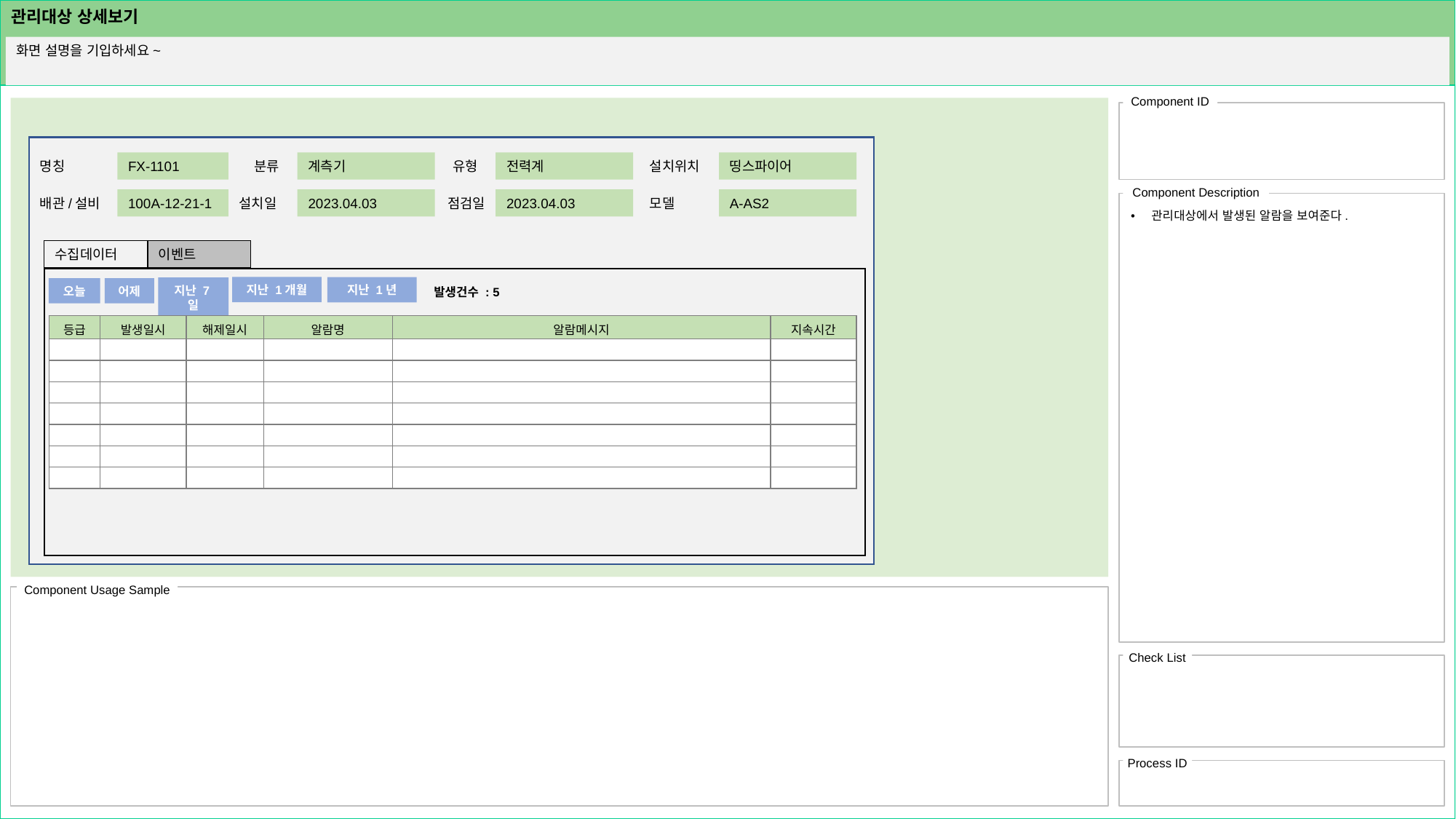

# 관리대상 상세보기
화면 설명을 기입하세요~

명칭
FX-1101
분류
계측기
유형
전력계
설치위치
띵스파이어
배관/설비
100A-12-21-1
설치일
2023.04.03
점검일
2023.04.03
모델
A-AS2
관리대상에서 발생된 알람을 보여준다.
수집데이터
이벤트

지난 1개월
지난 1년
지난 7일
오늘
어제
발생건수 : 5
| 등급 | 발생일시 | 해제일시 | 알람명 | 알람메시지 | 지속시간 |
| --- | --- | --- | --- | --- | --- |
|  |  |  |  |  |  |
|  |  |  |  |  |  |
|  |  |  |  |  |  |
|  |  |  |  |  |  |
|  |  |  |  |  |  |
|  |  |  |  |  |  |
|  |  |  |  |  |  |